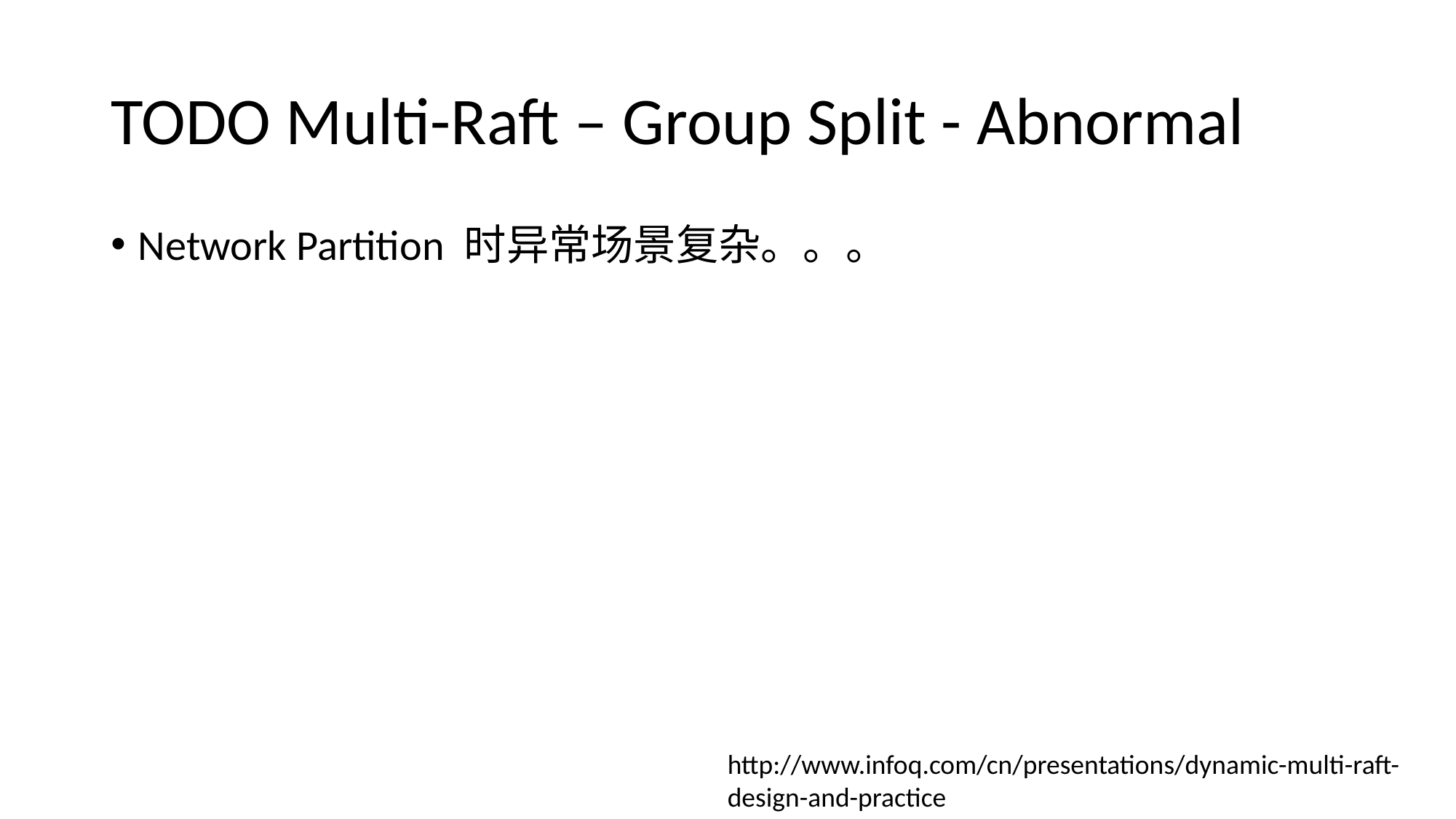

# TODO Multi-Raft – Group Split - Abnormal
Network Partition 时异常场景复杂。。。
http://www.infoq.com/cn/presentations/dynamic-multi-raft-design-and-practice